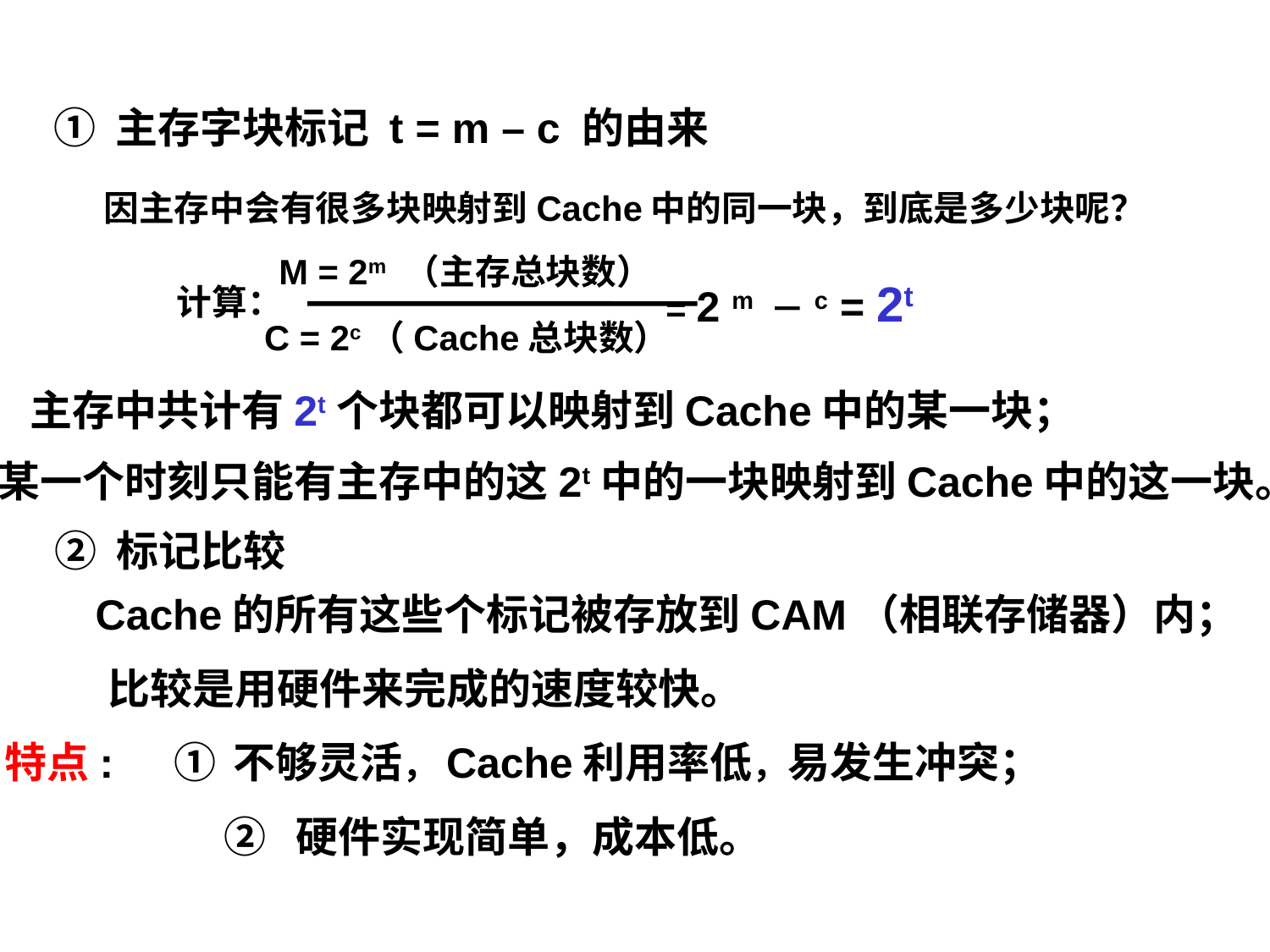

① 主存字块标记 t = m – c 的由来
因主存中会有很多块映射到Cache中的同一块，到底是多少块呢？
M = 2m （主存总块数）
= 2 m －c = 2t
计算：

C = 2c（Cache总块数）
主存中共计有2t个块都可以映射到Cache中的某一块；
某一个时刻只能有主存中的这2t中的一块映射到Cache中的这一块。
② 标记比较
Cache的所有这些个标记被存放到CAM（相联存储器）内；
比较是用硬件来完成的速度较快。
                   ① 不够灵活，Cache利用率低，易发生冲突；
特点:
②  硬件实现简单，成本低。